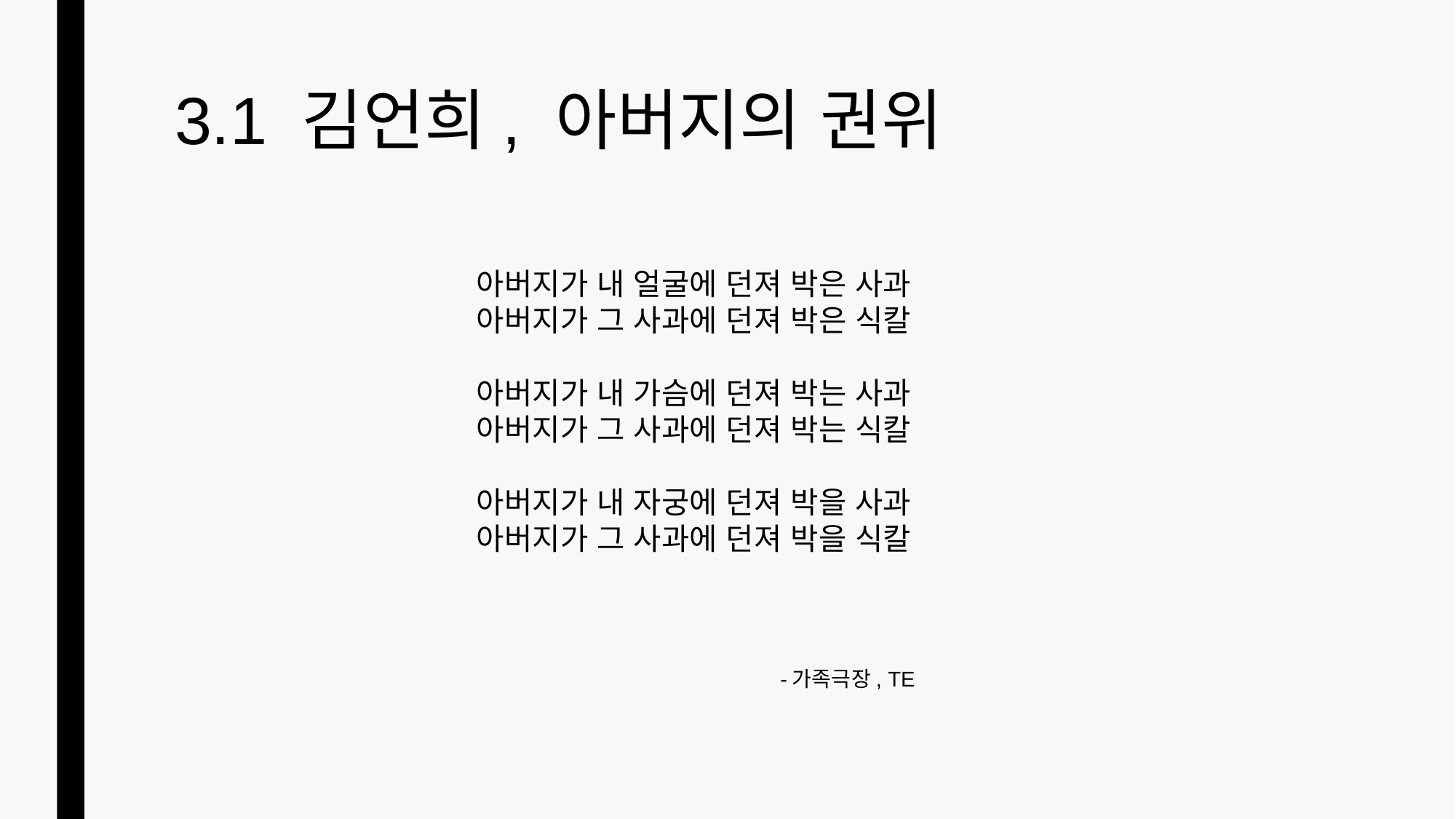

# 3.1 김언희, 아버지의 권위
아버지가 내 얼굴에 던져 박은 사과
아버지가 그 사과에 던져 박은 식칼

아버지가 내 가슴에 던져 박는 사과
아버지가 그 사과에 던져 박는 식칼

아버지가 내 자궁에 던져 박을 사과
아버지가 그 사과에 던져 박을 식칼

				-가족극장, TE